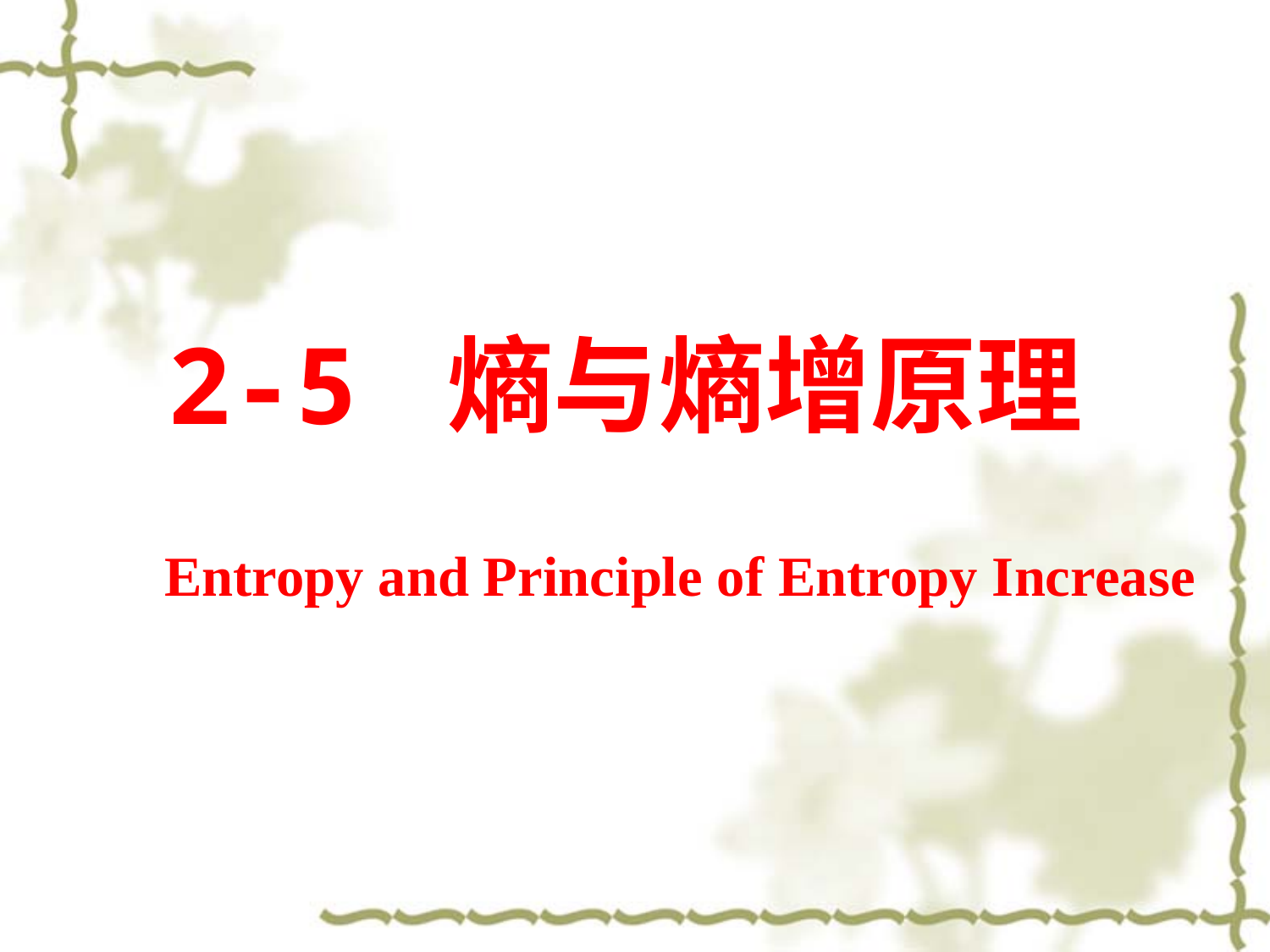

2-5 熵与熵增原理
Entropy and Principle of Entropy Increase